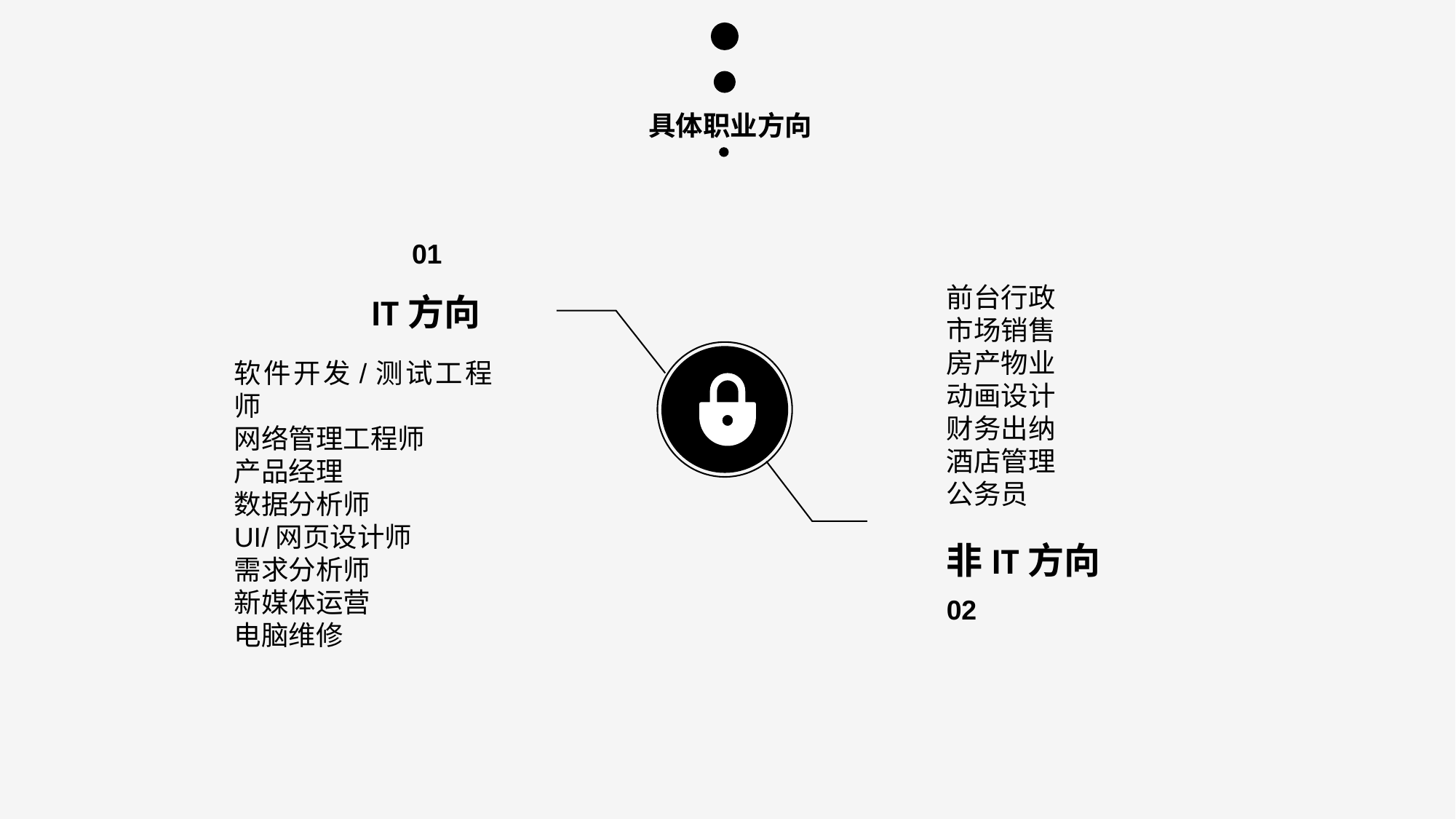

具体职业方向

01
IT方向
软件开发/测试工程师
网络管理工程师
产品经理
数据分析师
UI/网页设计师
需求分析师
新媒体运营
电脑维修

前台行政
市场销售
房产物业
动画设计
财务出纳
酒店管理
公务员
非IT方向
02